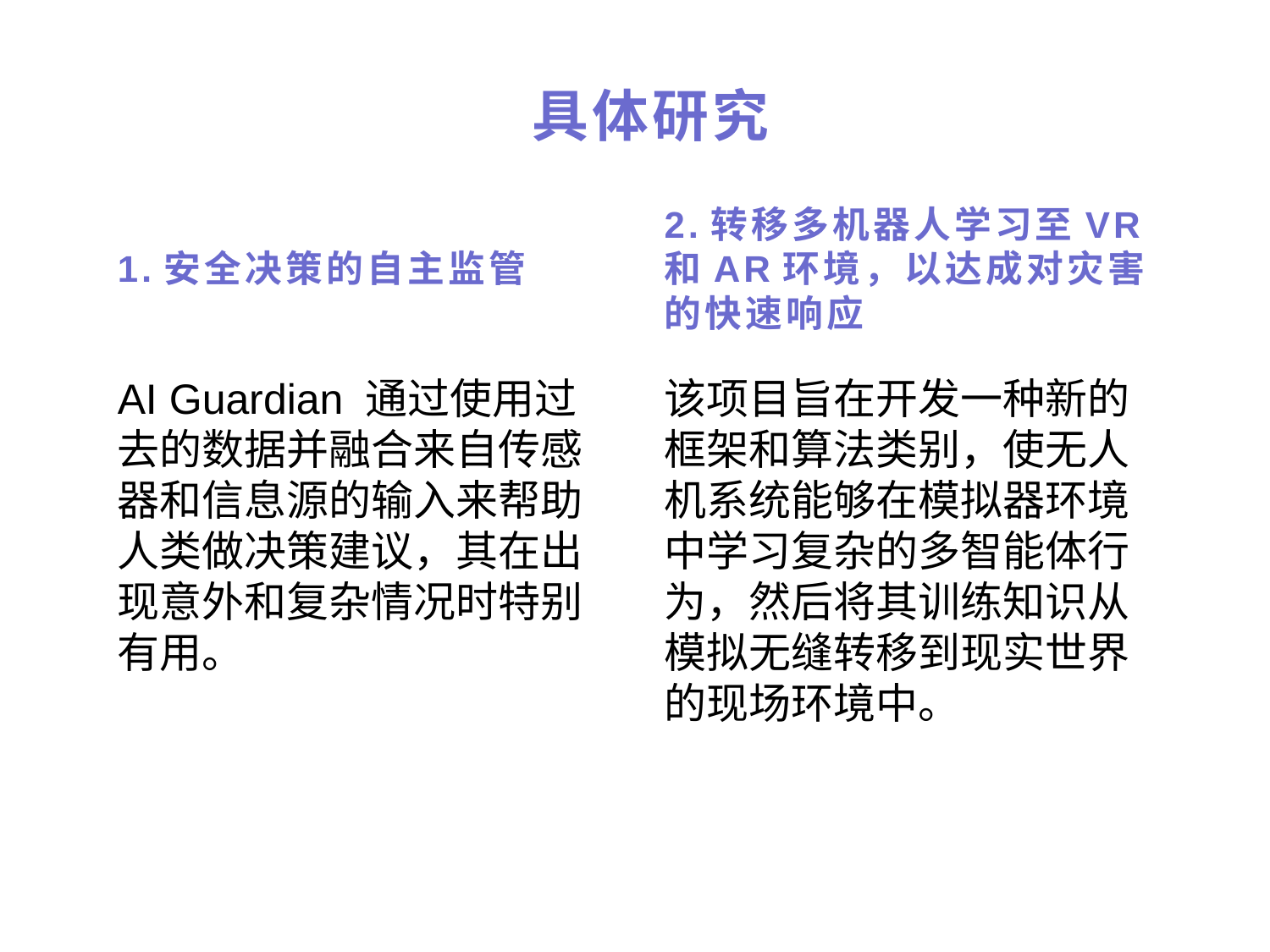

# 具体研究
1.安全决策的自主监管
2.转移多机器人学习至VR和AR环境，以达成对灾害的快速响应
AI Guardian 通过使用过去的数据并融合来自传感器和信息源的输入来帮助人类做决策建议，其在出现意外和复杂情况时特别有用。

该项目旨在开发一种新的框架和算法类别，使无人机系统能够在模拟器环境中学习复杂的多智能体行为，然后将其训练知识从模拟无缝转移到现实世界的现场环境中。